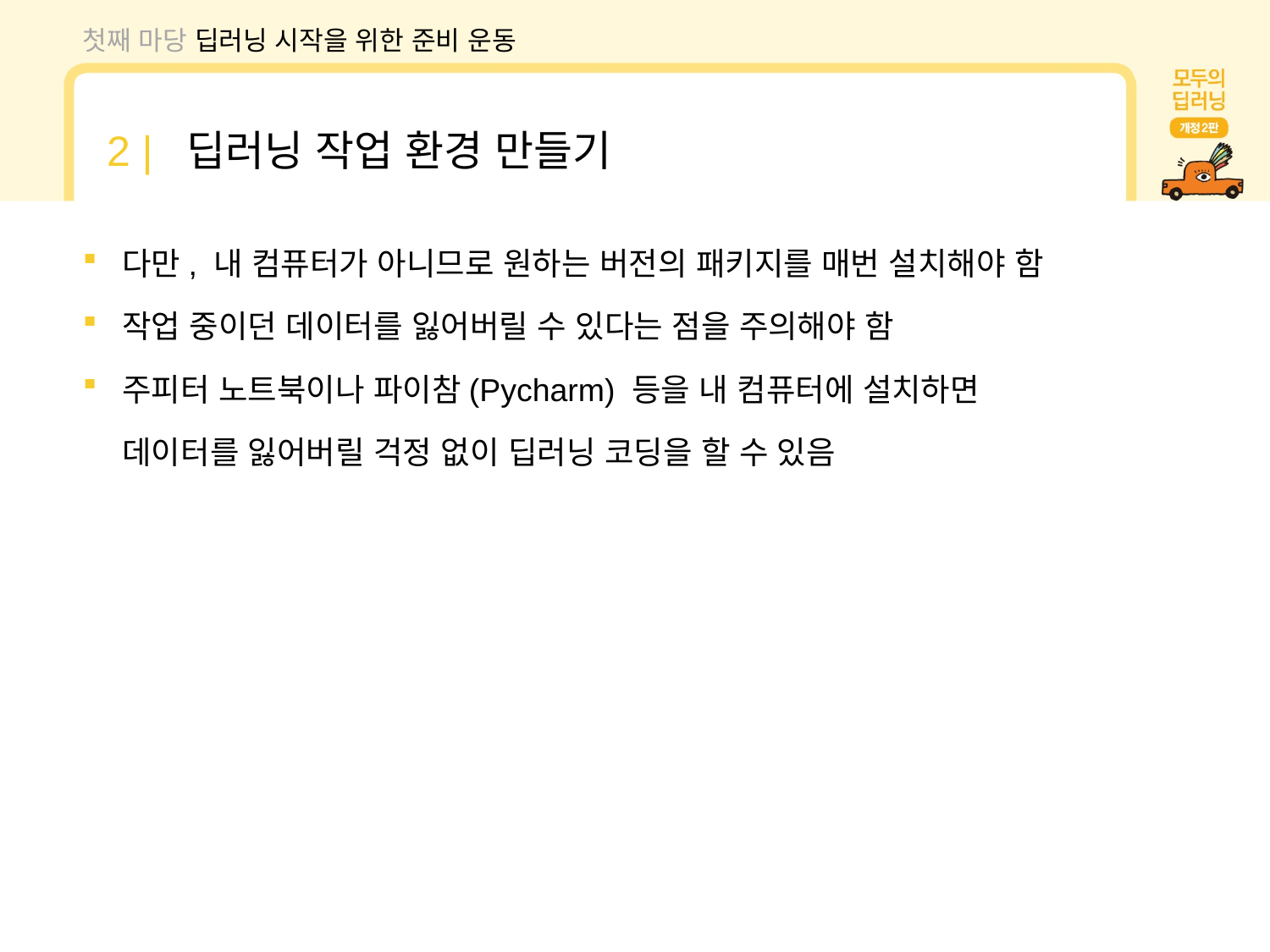

첫째 마당 딥러닝 시작을 위한 준비 운동
2 |  딥러닝 작업 환경 만들기
다만, 내 컴퓨터가 아니므로 원하는 버전의 패키지를 매번 설치해야 함
작업 중이던 데이터를 잃어버릴 수 있다는 점을 주의해야 함
주피터 노트북이나 파이참(Pycharm) 등을 내 컴퓨터에 설치하면 데이터를 잃어버릴 걱정 없이 딥러닝 코딩을 할 수 있음